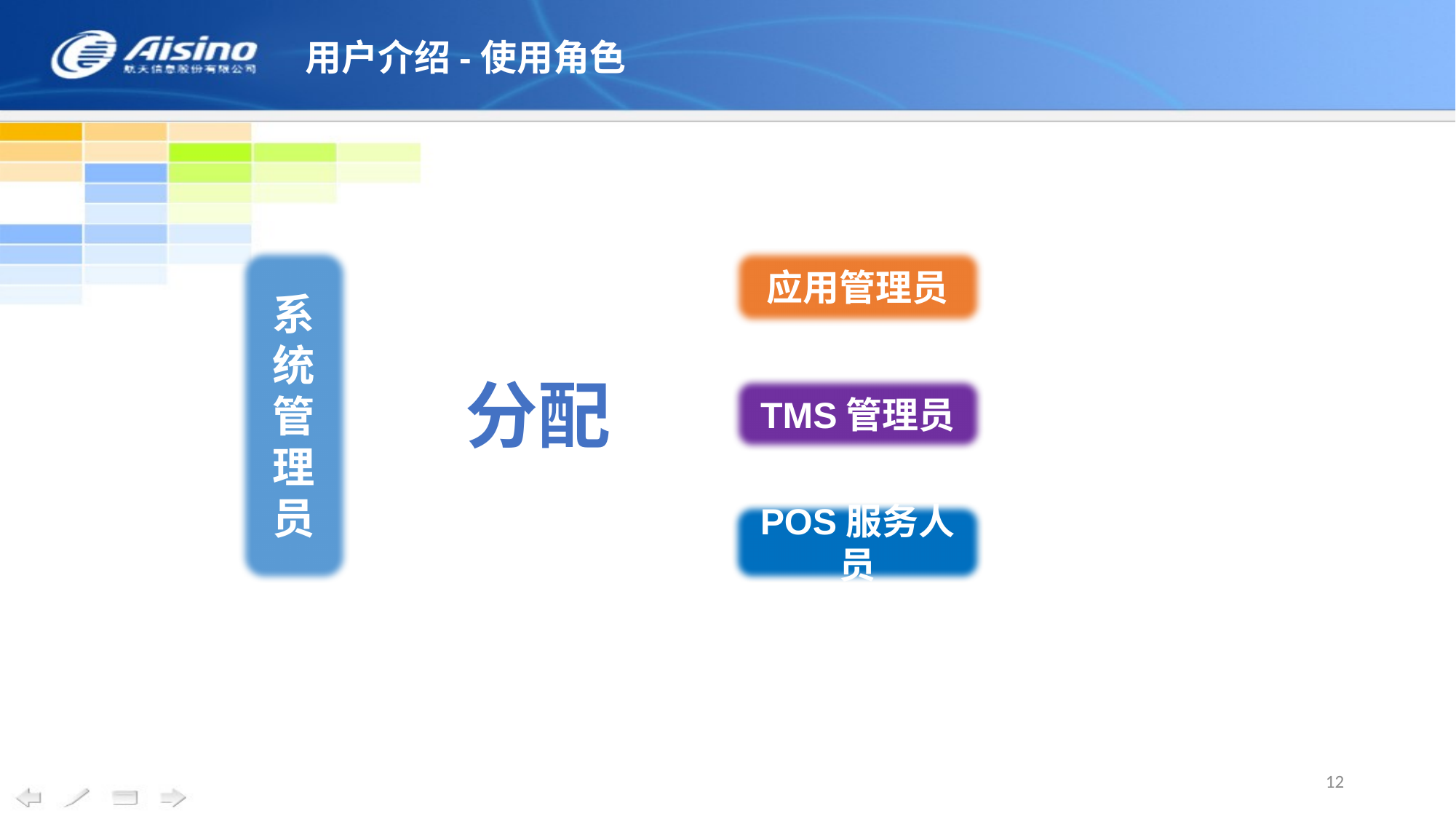

用户介绍-使用角色

系
统
管
理
员
应用管理员
分配
TMS管理员
POS服务人员
12